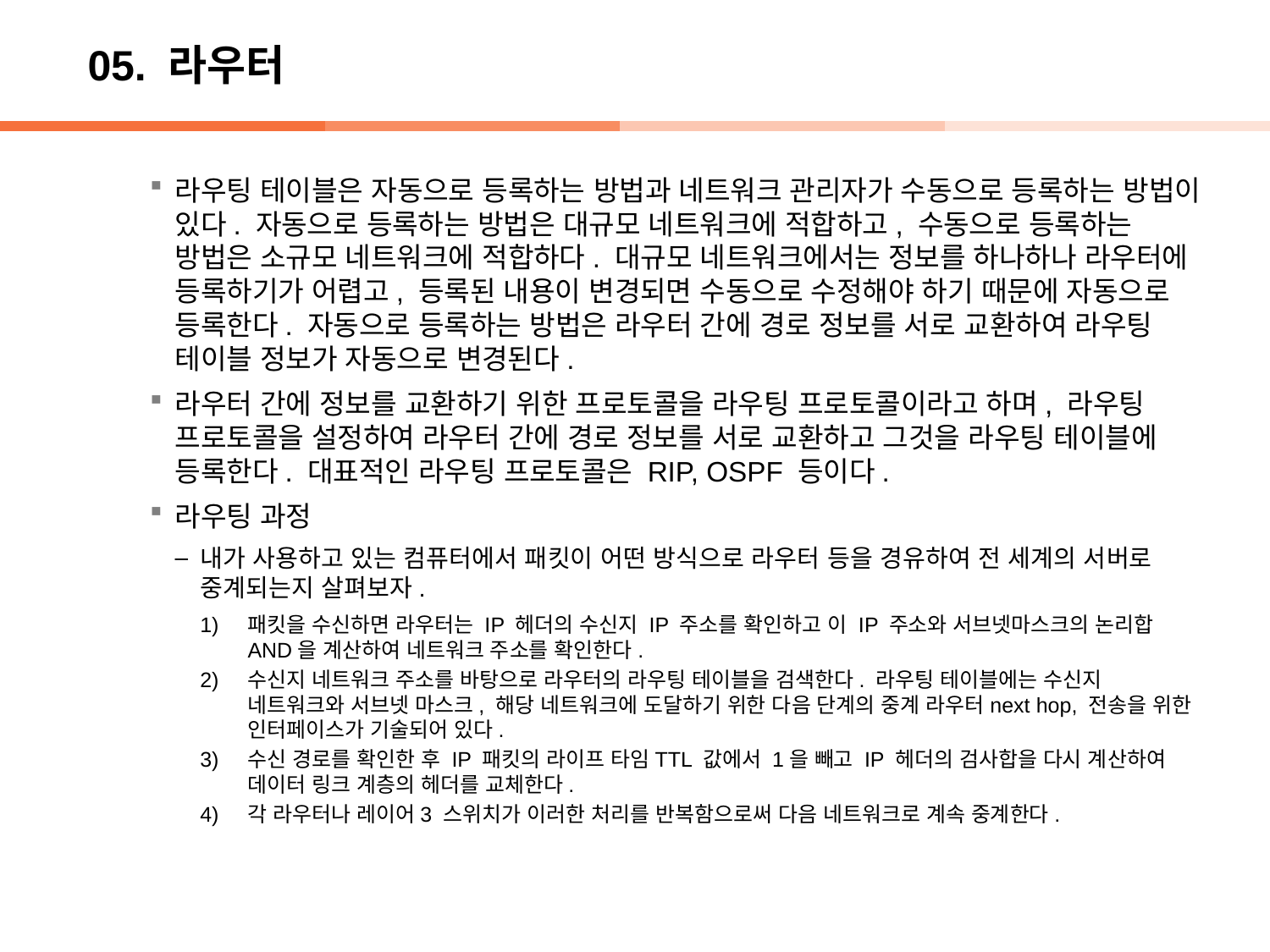

# 05. 라우터
라우팅 테이블은 자동으로 등록하는 방법과 네트워크 관리자가 수동으로 등록하는 방법이 있다. 자동으로 등록하는 방법은 대규모 네트워크에 적합하고, 수동으로 등록하는 방법은 소규모 네트워크에 적합하다. 대규모 네트워크에서는 정보를 하나하나 라우터에 등록하기가 어렵고, 등록된 내용이 변경되면 수동으로 수정해야 하기 때문에 자동으로 등록한다. 자동으로 등록하는 방법은 라우터 간에 경로 정보를 서로 교환하여 라우팅 테이블 정보가 자동으로 변경된다.
라우터 간에 정보를 교환하기 위한 프로토콜을 라우팅 프로토콜이라고 하며, 라우팅 프로토콜을 설정하여 라우터 간에 경로 정보를 서로 교환하고 그것을 라우팅 테이블에 등록한다. 대표적인 라우팅 프로토콜은 RIP, OSPF 등이다.
라우팅 과정
내가 사용하고 있는 컴퓨터에서 패킷이 어떤 방식으로 라우터 등을 경유하여 전 세계의 서버로 중계되는지 살펴보자.
패킷을 수신하면 라우터는 IP 헤더의 수신지 IP 주소를 확인하고 이 IP 주소와 서브넷마스크의 논리합AND을 계산하여 네트워크 주소를 확인한다.
수신지 네트워크 주소를 바탕으로 라우터의 라우팅 테이블을 검색한다. 라우팅 테이블에는 수신지 네트워크와 서브넷 마스크, 해당 네트워크에 도달하기 위한 다음 단계의 중계 라우터next hop, 전송을 위한 인터페이스가 기술되어 있다.
수신 경로를 확인한 후 IP 패킷의 라이프 타임TTL 값에서 1을 빼고 IP 헤더의 검사합을 다시 계산하여 데이터 링크 계층의 헤더를 교체한다.
각 라우터나 레이어3 스위치가 이러한 처리를 반복함으로써 다음 네트워크로 계속 중계한다.